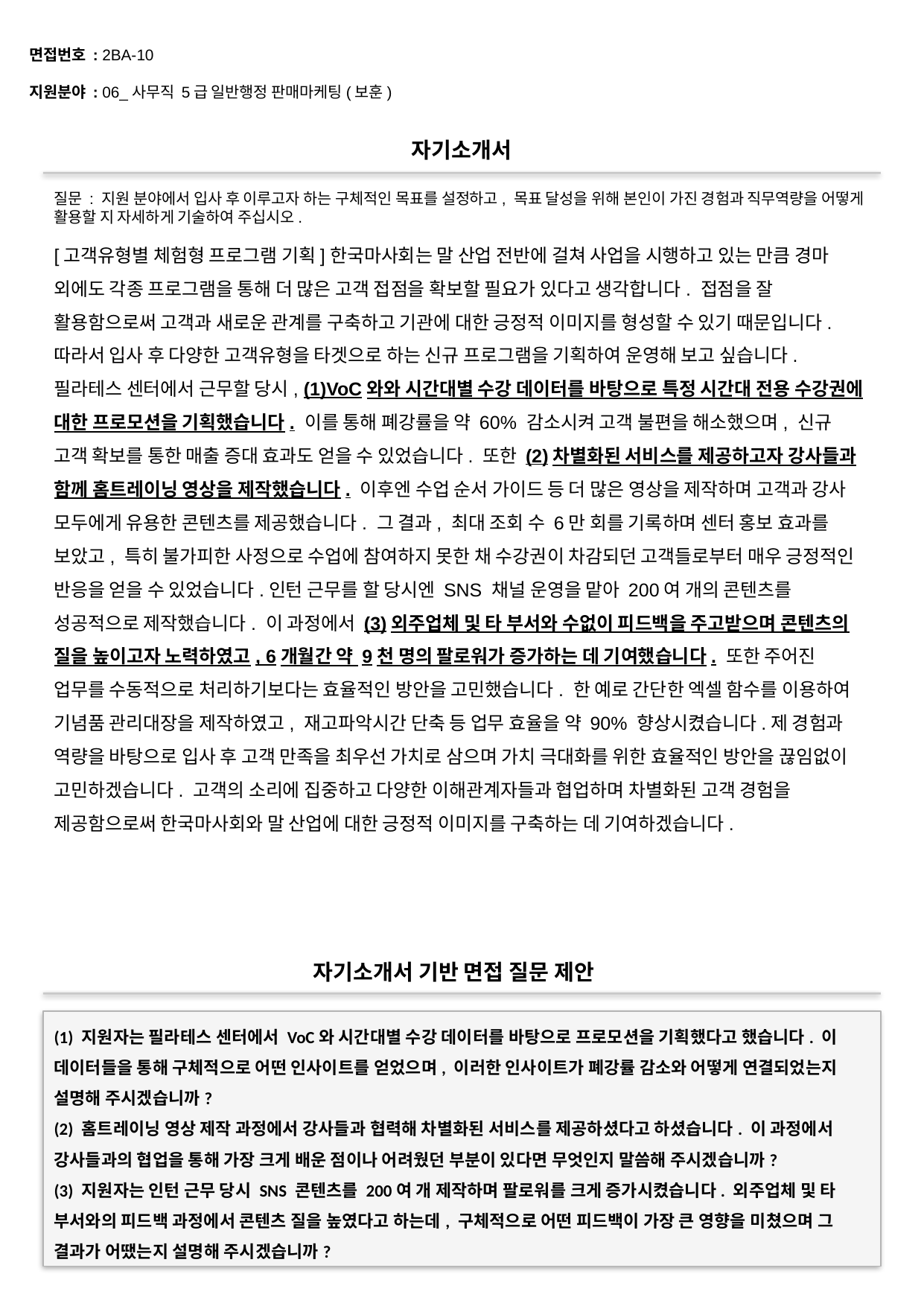

면접번호 : 2BA-10

지원분야 : 06_사무직 5급 일반행정 판매마케팅(보훈)
#

자기소개서

질문 : 지원 분야에서 입사 후 이루고자 하는 구체적인 목표를 설정하고, 목표 달성을 위해 본인이 가진 경험과 직무역량을 어떻게 활용할 지 자세하게 기술하여 주십시오.

[고객유형별 체험형 프로그램 기획]한국마사회는 말 산업 전반에 걸쳐 사업을 시행하고 있는 만큼 경마 외에도 각종 프로그램을 통해 더 많은 고객 접점을 확보할 필요가 있다고 생각합니다. 접점을 잘 활용함으로써 고객과 새로운 관계를 구축하고 기관에 대한 긍정적 이미지를 형성할 수 있기 때문입니다. 따라서 입사 후 다양한 고객유형을 타겟으로 하는 신규 프로그램을 기획하여 운영해 보고 싶습니다.필라테스 센터에서 근무할 당시, (1)VoC와와 시간대별 수강 데이터를 바탕으로 특정 시간대 전용 수강권에 대한 프로모션을 기획했습니다. 이를 통해 폐강률을 약 60% 감소시켜 고객 불편을 해소했으며, 신규 고객 확보를 통한 매출 증대 효과도 얻을 수 있었습니다. 또한 (2)차별화된 서비스를 제공하고자 강사들과 함께 홈트레이닝 영상을 제작했습니다. 이후엔 수업 순서 가이드 등 더 많은 영상을 제작하며 고객과 강사 모두에게 유용한 콘텐츠를 제공했습니다. 그 결과, 최대 조회 수 6만 회를 기록하며 센터 홍보 효과를 보았고, 특히 불가피한 사정으로 수업에 참여하지 못한 채 수강권이 차감되던 고객들로부터 매우 긍정적인 반응을 얻을 수 있었습니다.인턴 근무를 할 당시엔 SNS 채널 운영을 맡아 200여 개의 콘텐츠를 성공적으로 제작했습니다. 이 과정에서 (3)외주업체 및 타 부서와 수없이 피드백을 주고받으며 콘텐츠의 질을 높이고자 노력하였고, 6개월간 약 9천 명의 팔로워가 증가하는 데 기여했습니다. 또한 주어진 업무를 수동적으로 처리하기보다는 효율적인 방안을 고민했습니다. 한 예로 간단한 엑셀 함수를 이용하여 기념품 관리대장을 제작하였고, 재고파악시간 단축 등 업무 효율을 약 90% 향상시켰습니다.제 경험과 역량을 바탕으로 입사 후 고객 만족을 최우선 가치로 삼으며 가치 극대화를 위한 효율적인 방안을 끊임없이 고민하겠습니다. 고객의 소리에 집중하고 다양한 이해관계자들과 협업하며 차별화된 고객 경험을 제공함으로써 한국마사회와 말 산업에 대한 긍정적 이미지를 구축하는 데 기여하겠습니다.

자기소개서 기반 면접 질문 제안

(1) 지원자는 필라테스 센터에서 VoC와 시간대별 수강 데이터를 바탕으로 프로모션을 기획했다고 했습니다. 이 데이터들을 통해 구체적으로 어떤 인사이트를 얻었으며, 이러한 인사이트가 폐강률 감소와 어떻게 연결되었는지 설명해 주시겠습니까?
(2) 홈트레이닝 영상 제작 과정에서 강사들과 협력해 차별화된 서비스를 제공하셨다고 하셨습니다. 이 과정에서 강사들과의 협업을 통해 가장 크게 배운 점이나 어려웠던 부분이 있다면 무엇인지 말씀해 주시겠습니까?
(3) 지원자는 인턴 근무 당시 SNS 콘텐츠를 200여 개 제작하며 팔로워를 크게 증가시켰습니다. 외주업체 및 타 부서와의 피드백 과정에서 콘텐츠 질을 높였다고 하는데, 구체적으로 어떤 피드백이 가장 큰 영향을 미쳤으며 그 결과가 어땠는지 설명해 주시겠습니까?